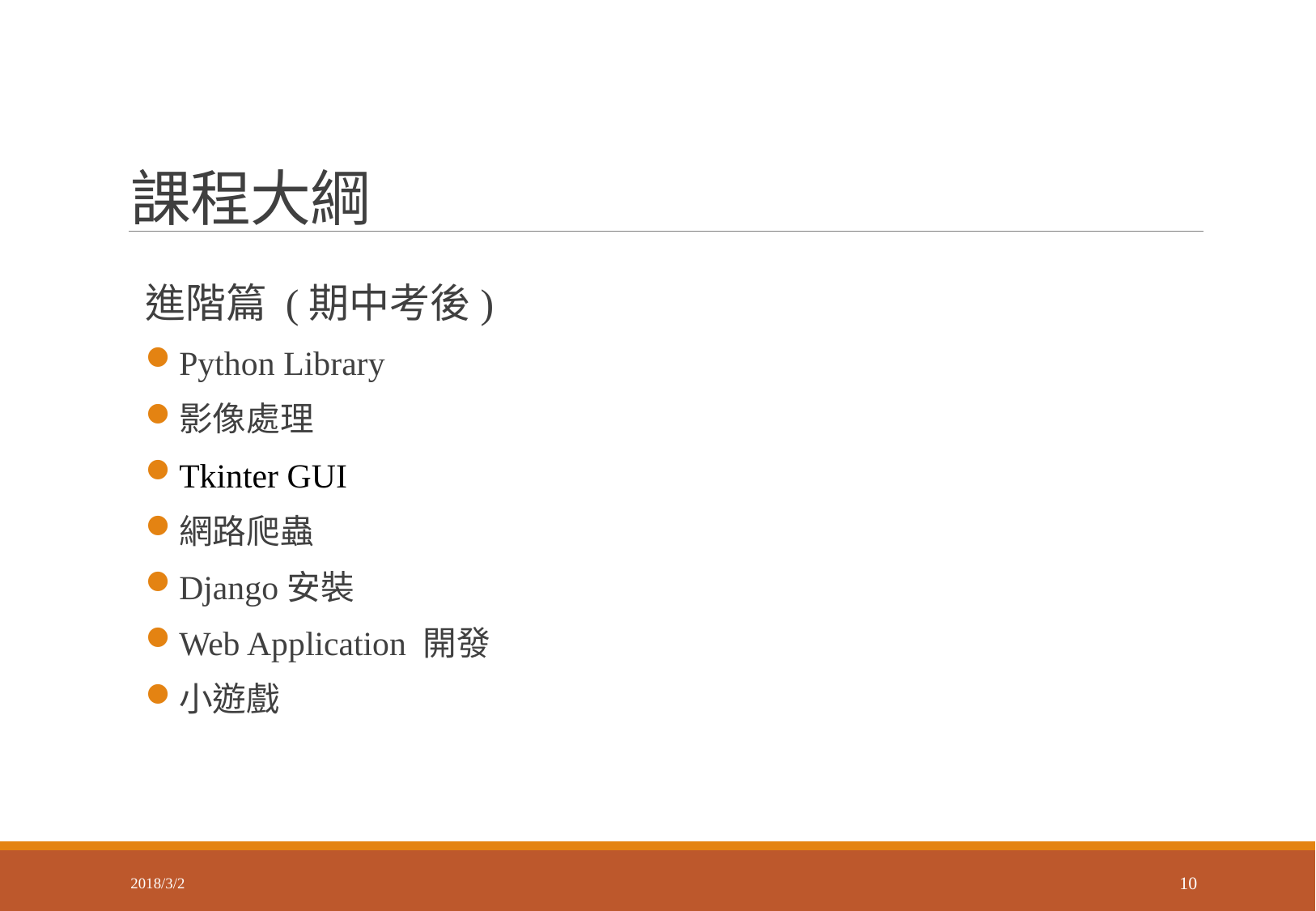

# 課程大綱
進階篇 (期中考後)
Python Library
影像處理
Tkinter GUI
網路爬蟲
Django安裝
Web Application 開發
小遊戲

2018/3/2
10